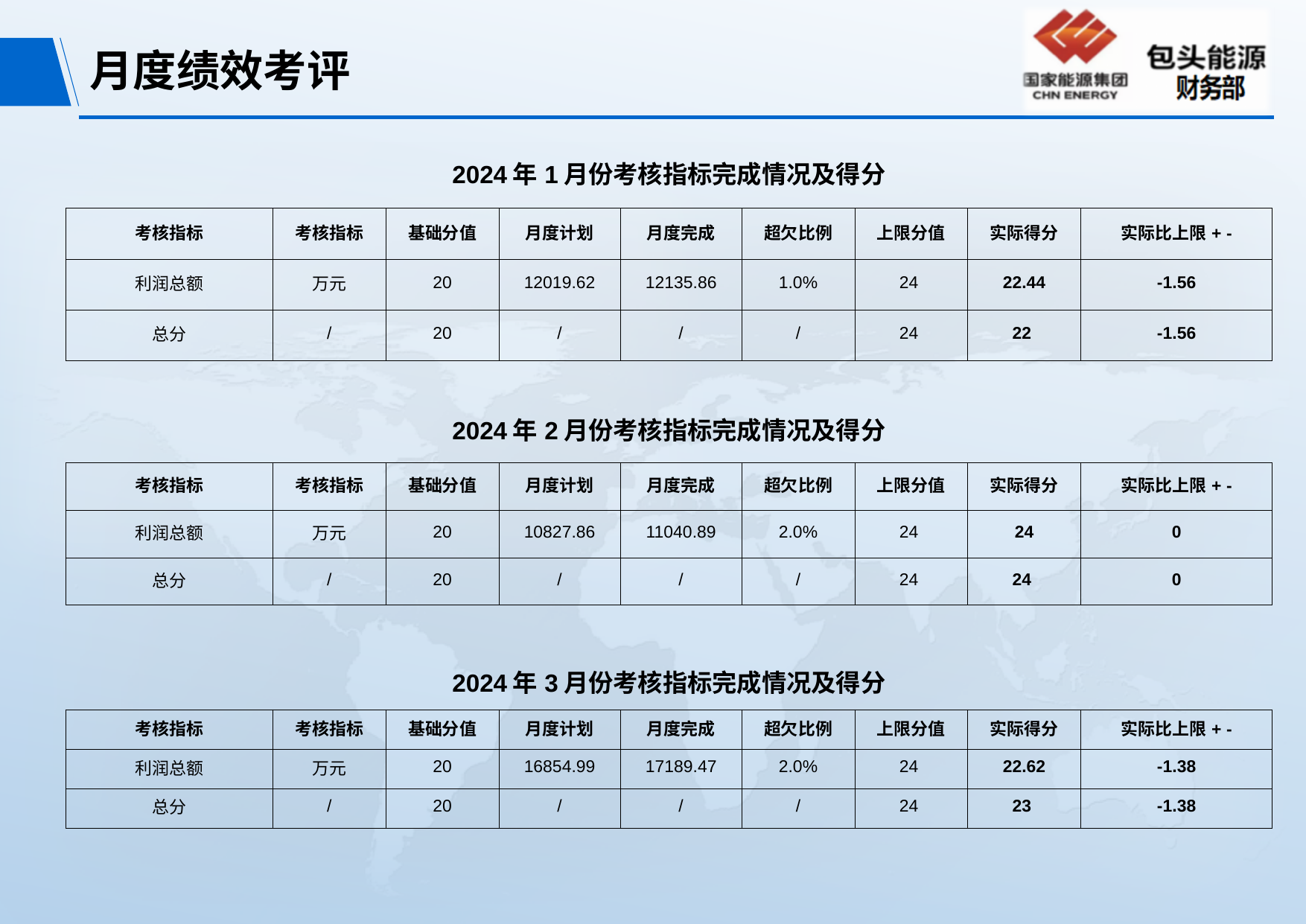

# 月度绩效考评
| 2024年1月份考核指标完成情况及得分 |  |  |  |  |  |  |  |  |
| --- | --- | --- | --- | --- | --- | --- | --- | --- |
| 考核指标 | 考核指标 | 基础分值 | 月度计划 | 月度完成 | 超欠比例 | 上限分值 | 实际得分 | 实际比上限+ - |
| 利润总额 | 万元 | 20 | 12019.62 | 12135.86 | 1.0% | 24 | 22.44 | -1.56 |
| 总分 | / | 20 | / | / | / | 24 | 22 | -1.56 |
| 2024年2月份考核指标完成情况及得分 |  |  |  |  |  |  |  |  |
| --- | --- | --- | --- | --- | --- | --- | --- | --- |
| 考核指标 | 考核指标 | 基础分值 | 月度计划 | 月度完成 | 超欠比例 | 上限分值 | 实际得分 | 实际比上限+ - |
| 利润总额 | 万元 | 20 | 10827.86 | 11040.89 | 2.0% | 24 | 24 | 0 |
| 总分 | / | 20 | / | / | / | 24 | 24 | 0 |
| 2024年3月份考核指标完成情况及得分 |  |  |  |  |  |  |  |  |
| --- | --- | --- | --- | --- | --- | --- | --- | --- |
| 考核指标 | 考核指标 | 基础分值 | 月度计划 | 月度完成 | 超欠比例 | 上限分值 | 实际得分 | 实际比上限+ - |
| 利润总额 | 万元 | 20 | 16854.99 | 17189.47 | 2.0% | 24 | 22.62 | -1.38 |
| 总分 | / | 20 | / | / | / | 24 | 23 | -1.38 |
36